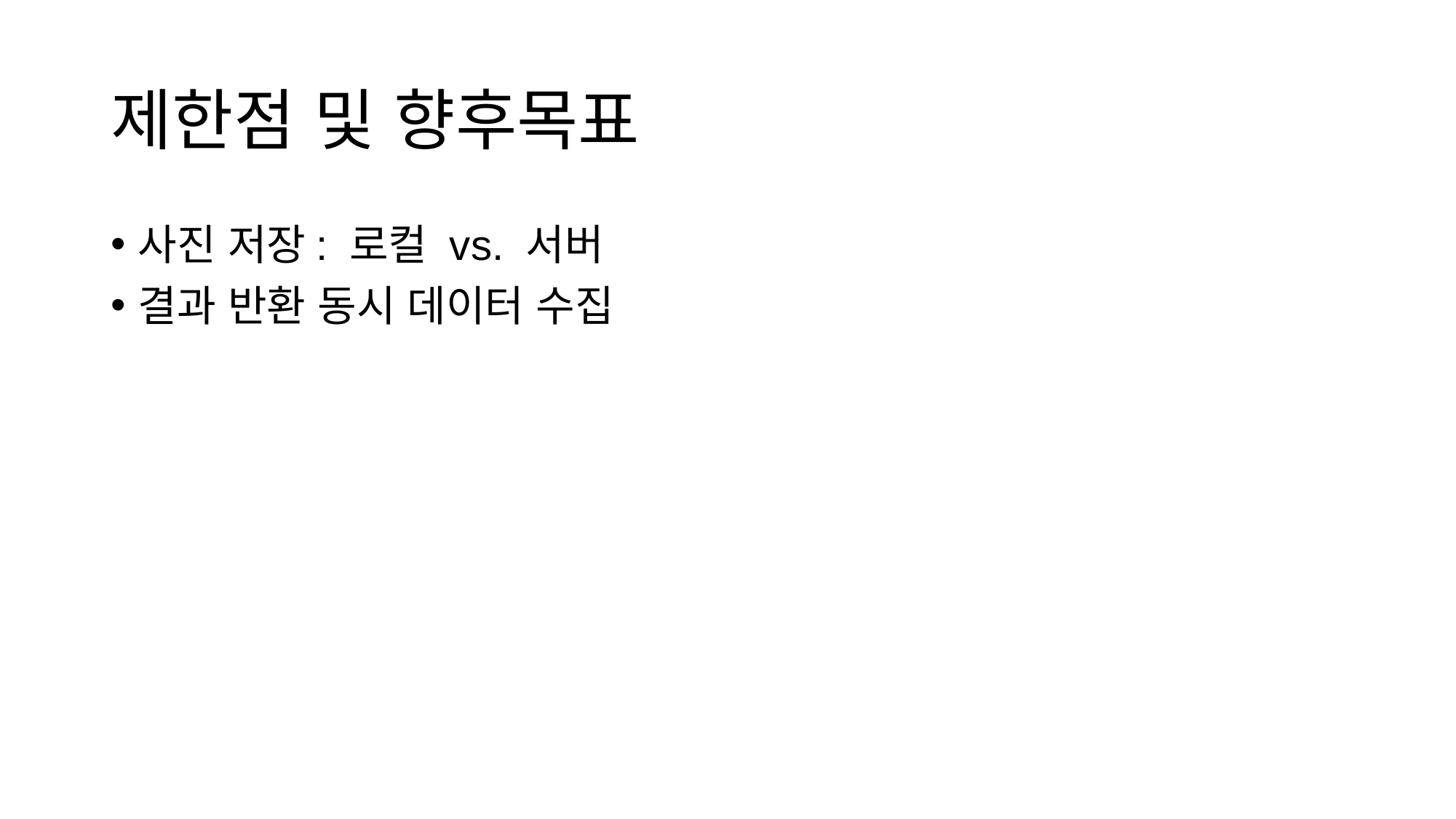

# 제한점 및 향후목표
사진 저장: 로컬 vs. 서버
결과 반환 동시 데이터 수집